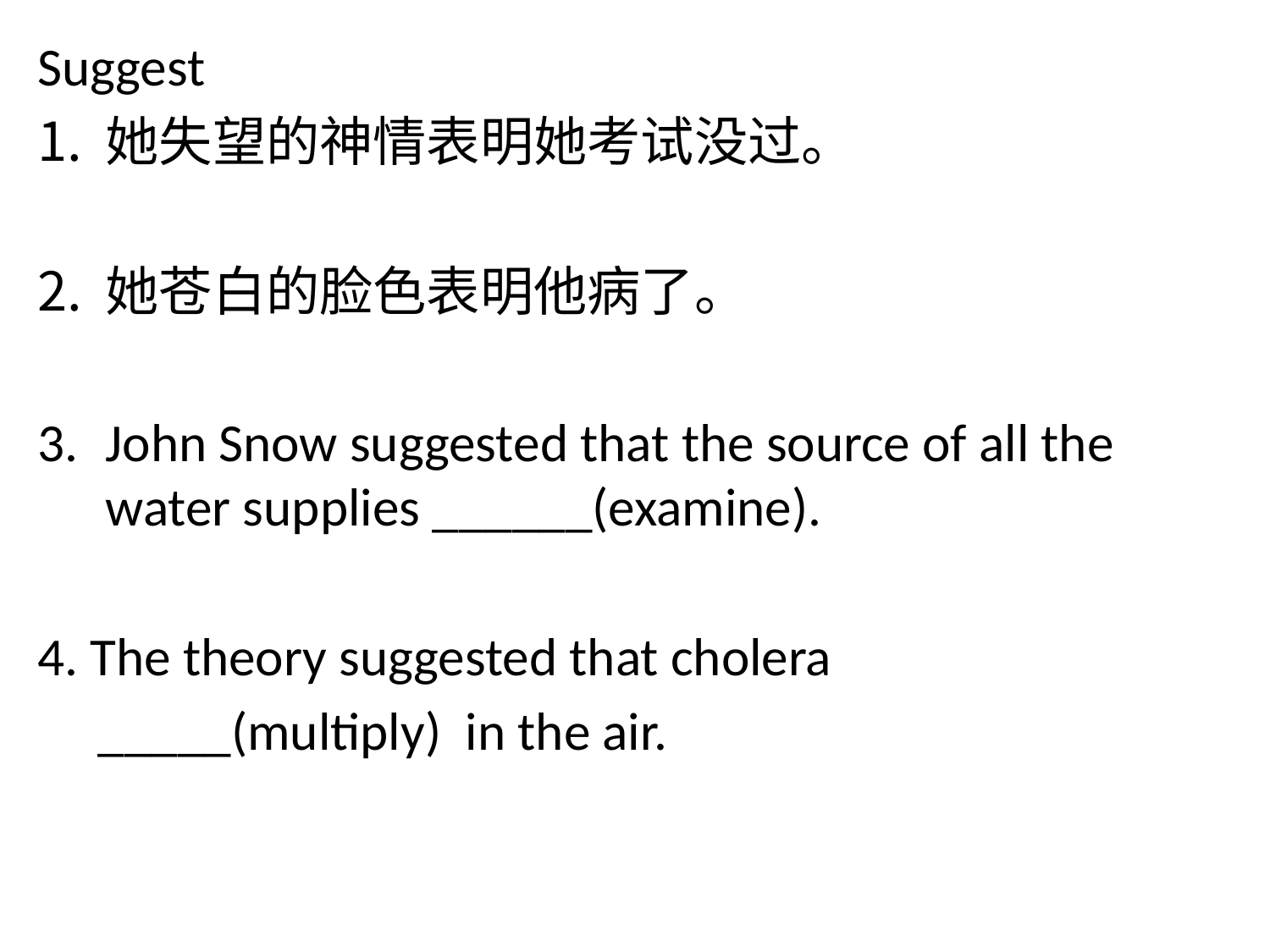

Suggest
她失望的神情表明她考试没过。

她苍白的脸色表明他病了。

John Snow suggested that the source of all the water supplies ______(examine).

4. The theory suggested that cholera
     _____(multiply)  in the air.